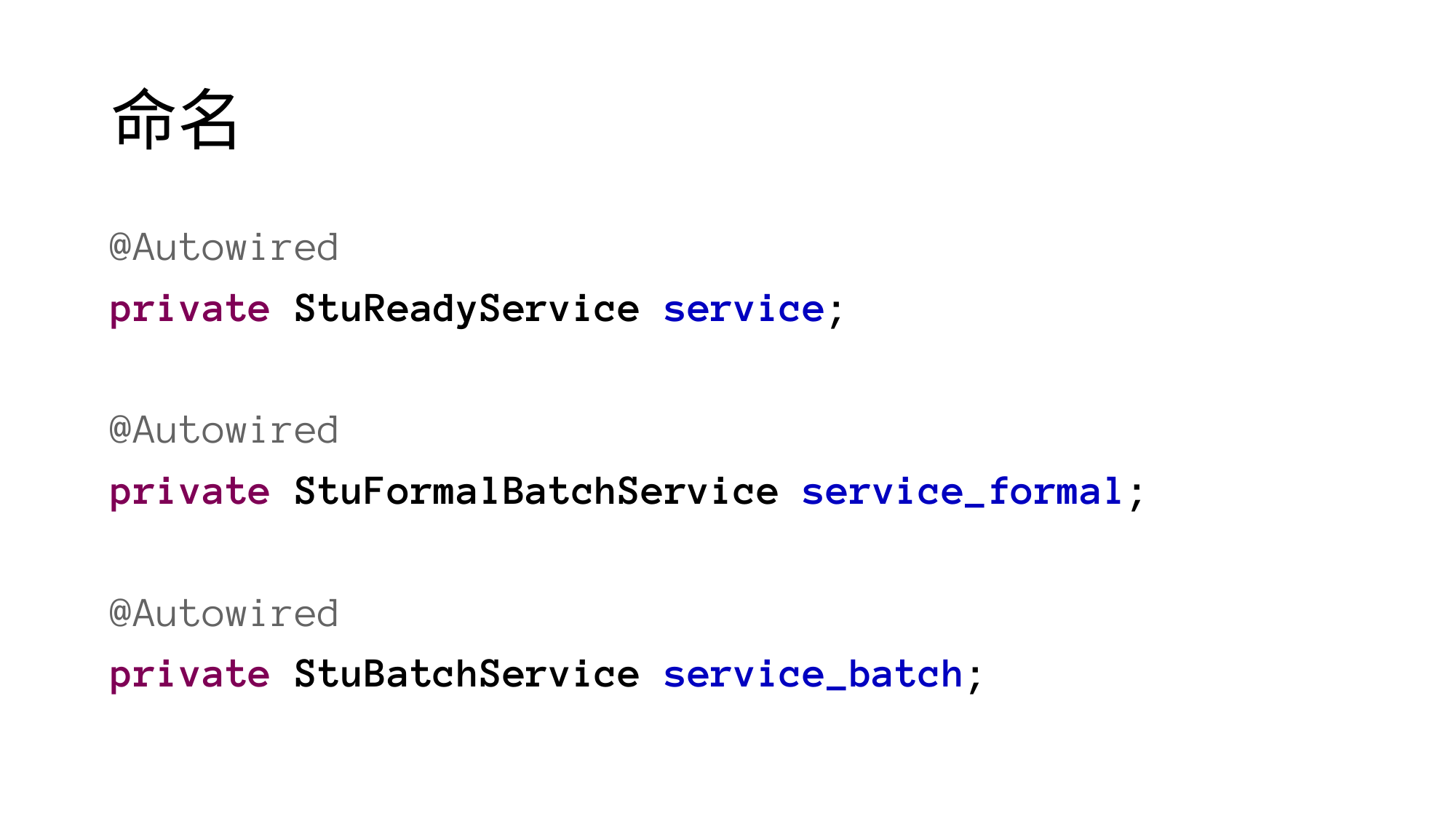

# 命名
@Autowired
private StuReadyService service;

@Autowired
private StuFormalBatchService service_formal;

@Autowired
private StuBatchService service_batch;